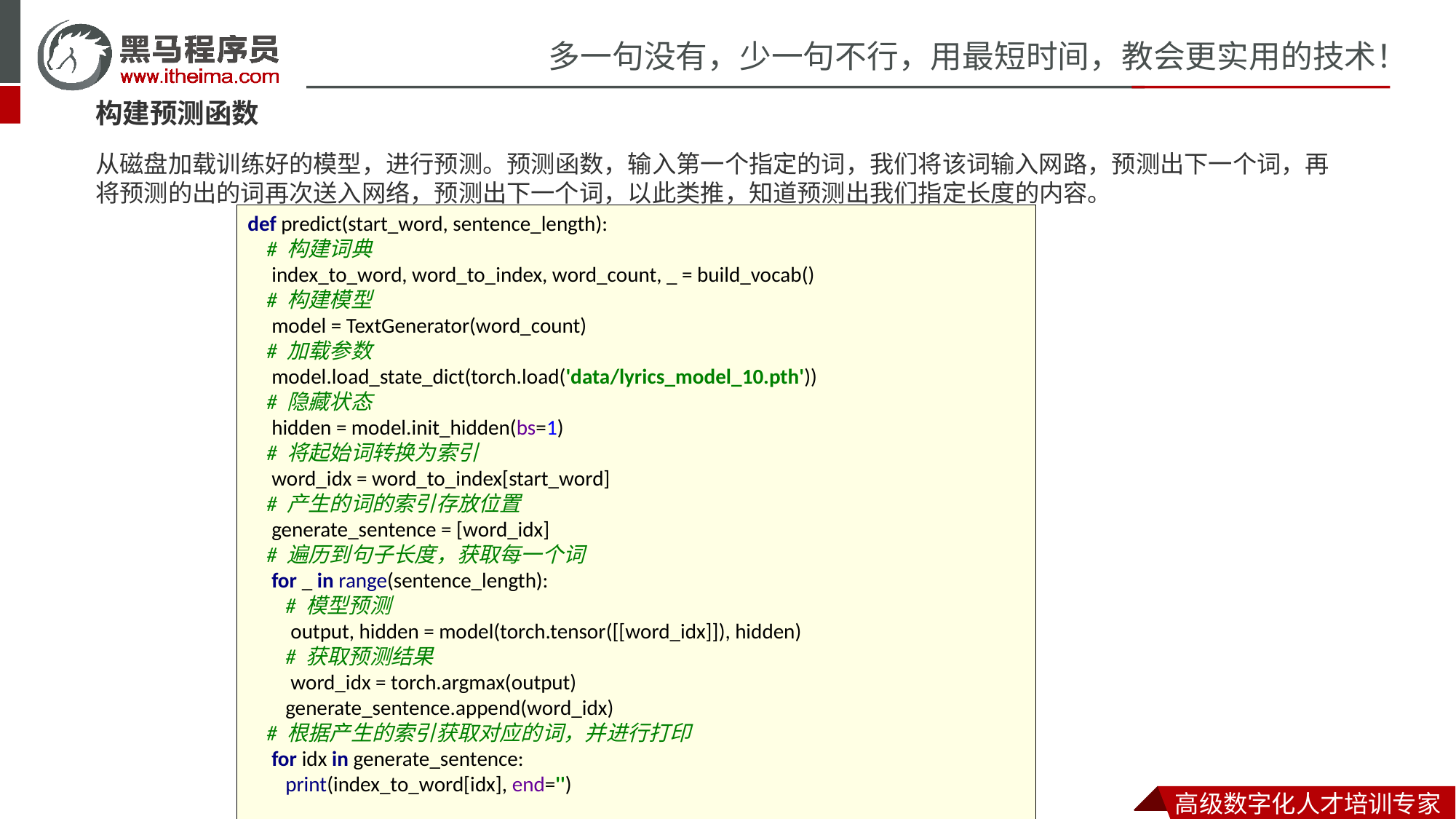

构建预测函数
从磁盘加载训练好的模型，进行预测。预测函数，输入第一个指定的词，我们将该词输入网路，预测出下一个词，再将预测的出的词再次送入网络，预测出下一个词，以此类推，知道预测出我们指定长度的内容。

def predict(start_word, sentence_length):
    # 构建词典
    index_to_word, word_to_index, word_count, _ = build_vocab()
    # 构建模型
    model = TextGenerator(word_count)
    # 加载参数
    model.load_state_dict(torch.load('data/lyrics_model_10.pth'))
    # 隐藏状态
    hidden = model.init_hidden(bs=1)
    # 将起始词转换为索引
    word_idx = word_to_index[start_word]
    # 产生的词的索引存放位置
    generate_sentence = [word_idx]
    # 遍历到句子长度，获取每一个词
    for _ in range(sentence_length):
        # 模型预测
        output, hidden = model(torch.tensor([[word_idx]]), hidden)
        # 获取预测结果
        word_idx = torch.argmax(output)
        generate_sentence.append(word_idx)
    # 根据产生的索引获取对应的词，并进行打印
    for idx in generate_sentence:
        print(index_to_word[idx], end='')